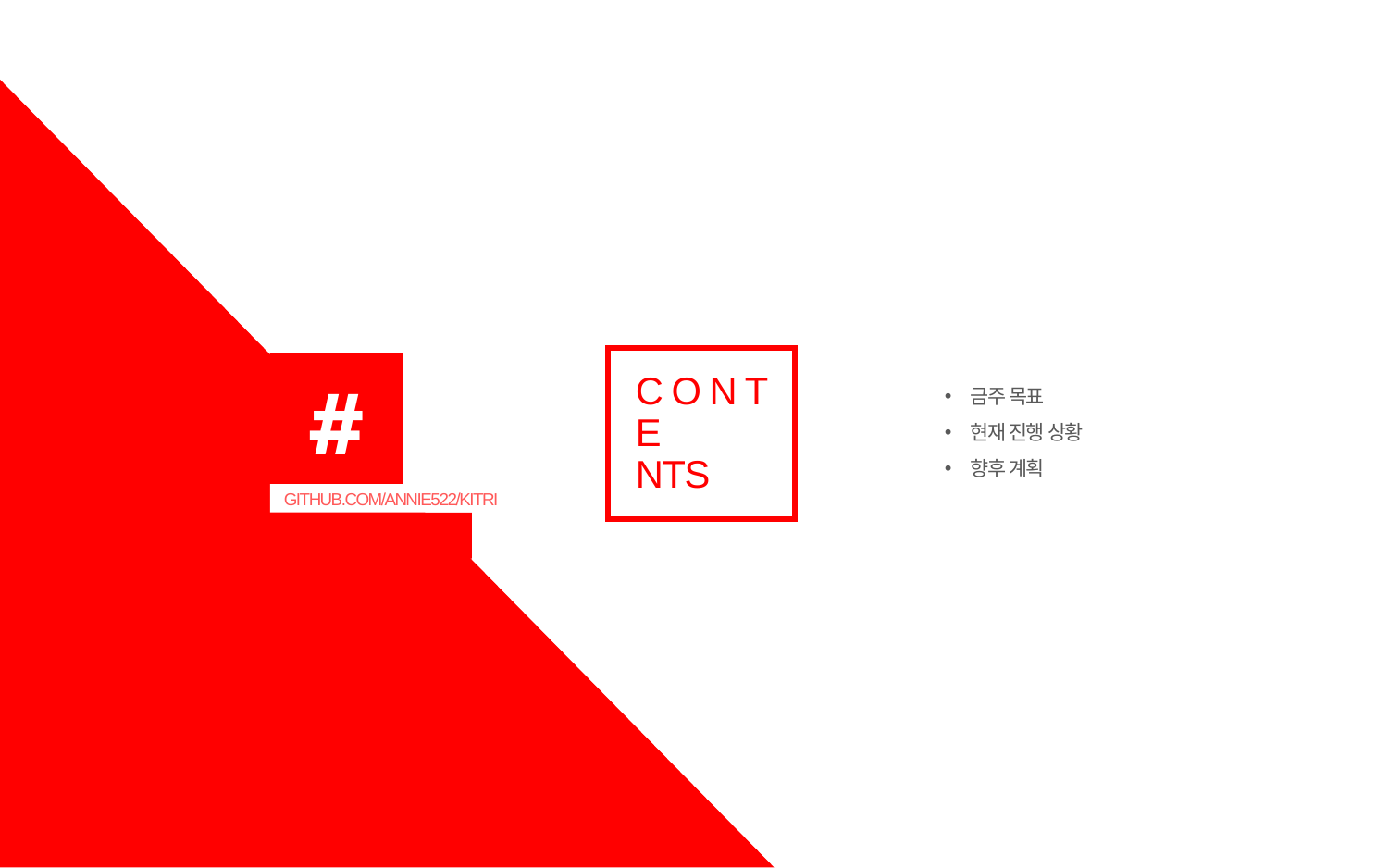

금주 목표
현재 진행 상황
향후 계획
# C O N T E NTS
GITHUB.COM/ANNIE522/KITRI
2